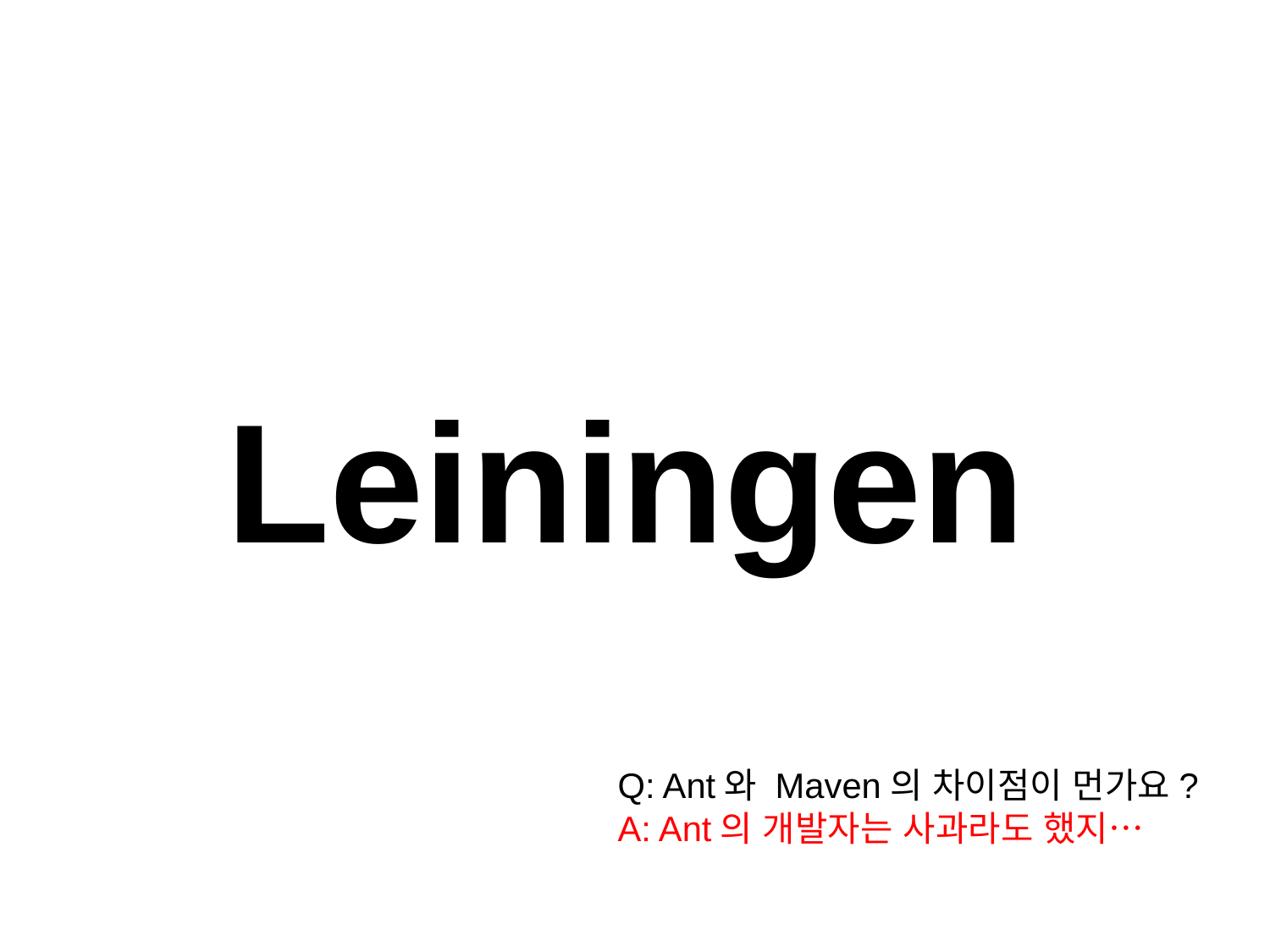

Leiningen
# Q: Ant와 Maven의 차이점이 먼가요? A: Ant의 개발자는 사과라도 했지…